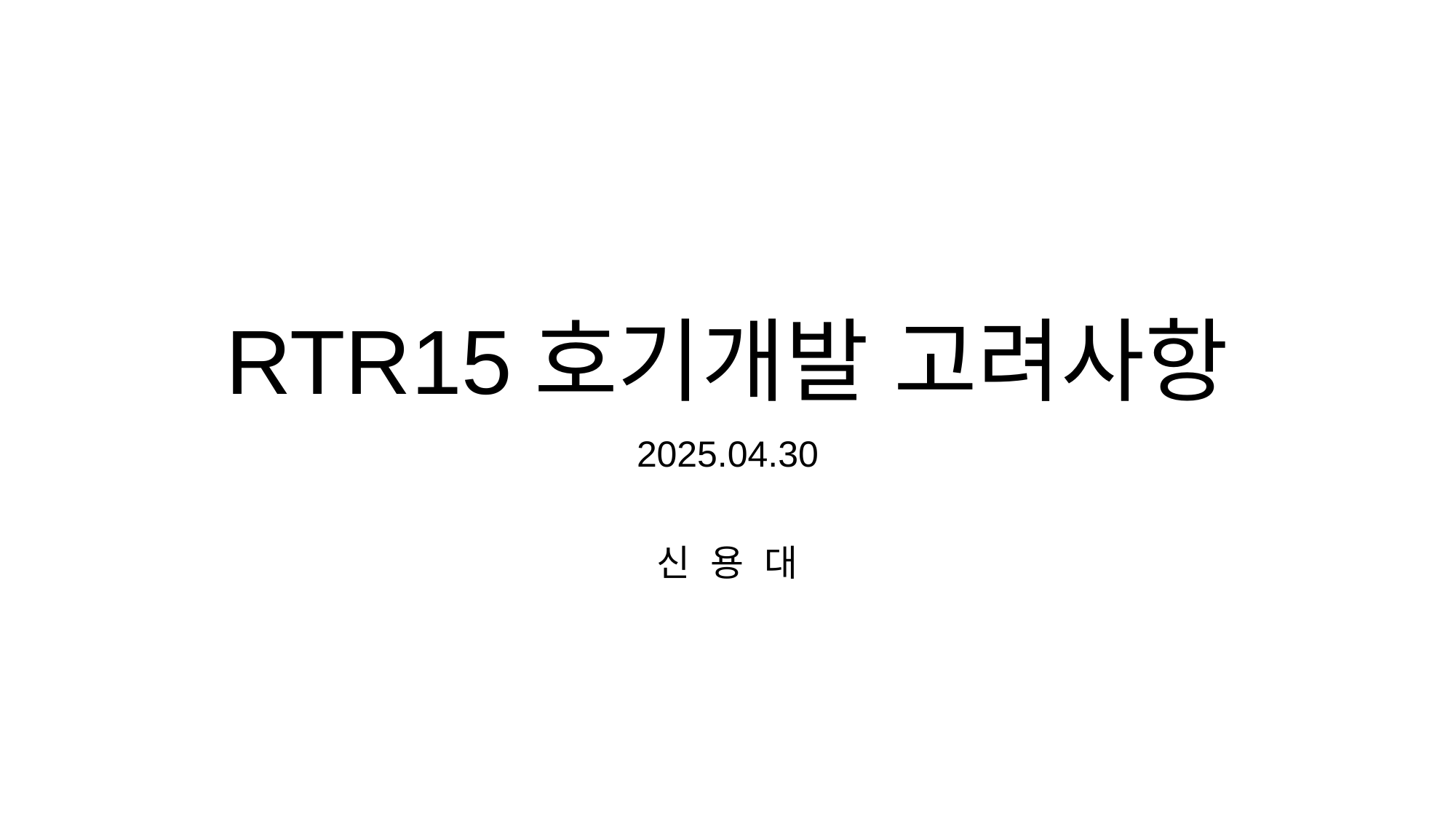

# RTR15호기개발 고려사항
2025.04.30

신  용  대